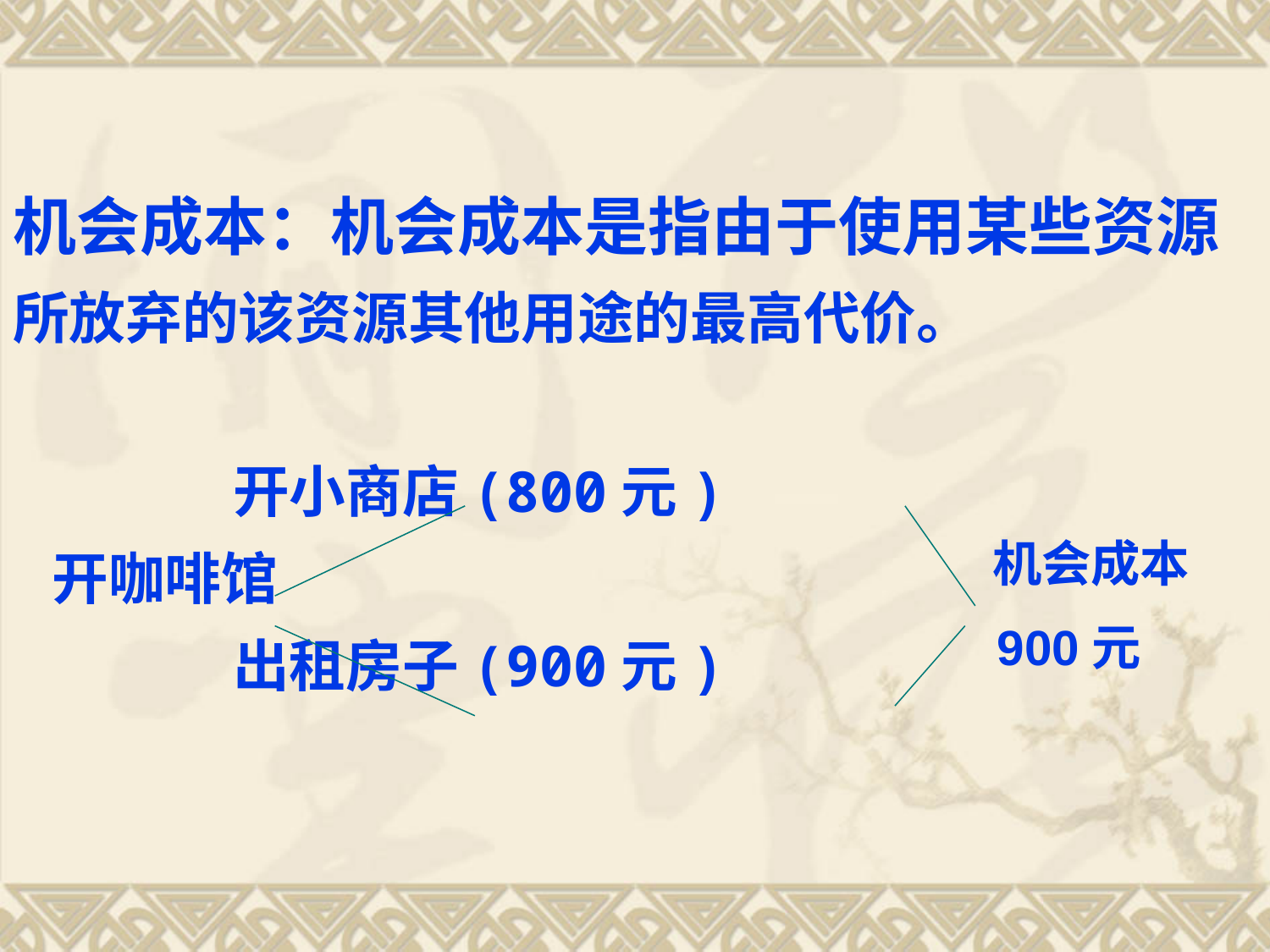

机会成本：机会成本是指由于使用某些资源
所放弃的该资源其他用途的最高代价。

                开小商店(800元)
  开咖啡馆
                出租房子(900元)

 机会成本
  900元